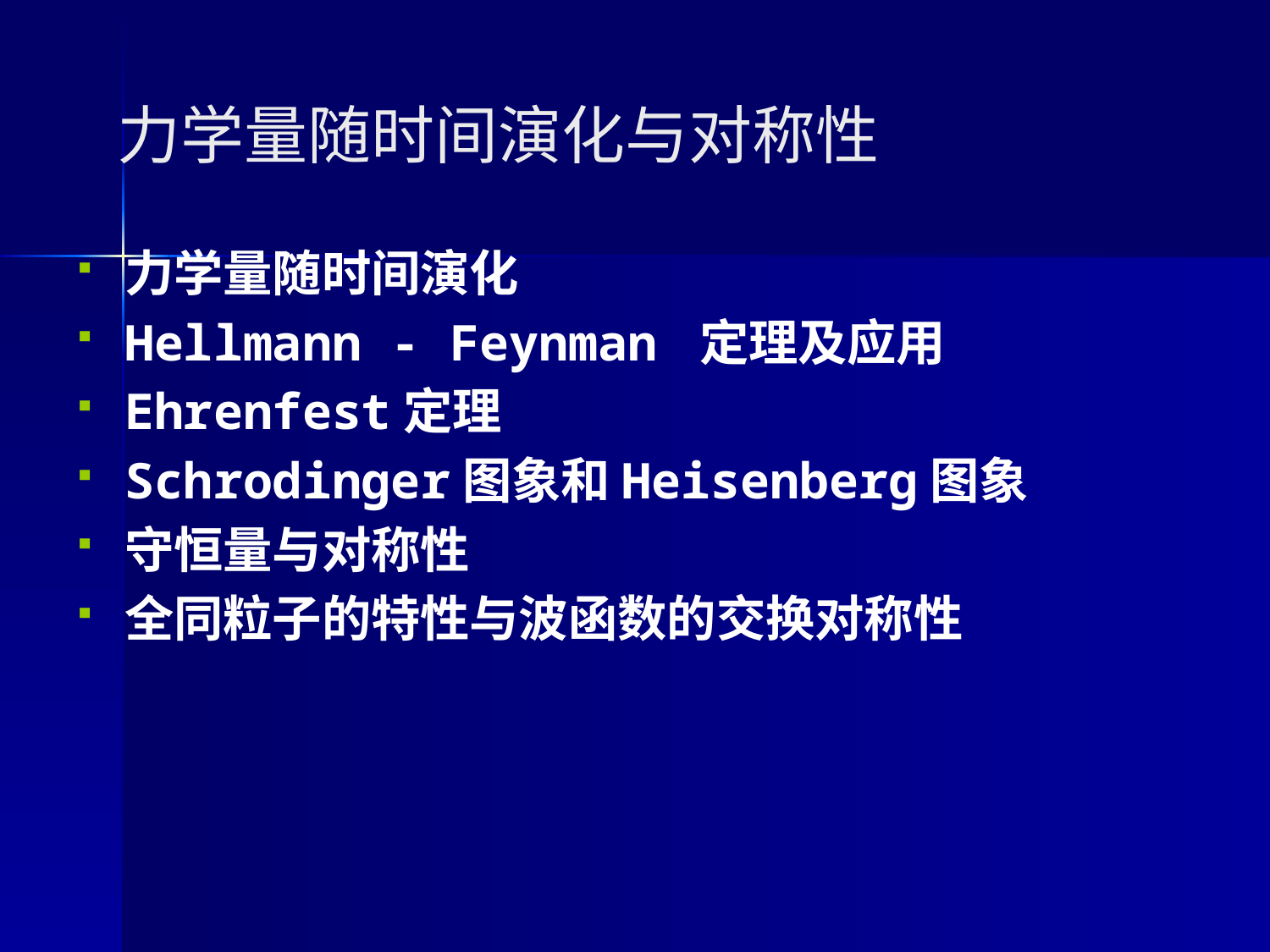

力学量随时间演化与对称性
力学量随时间演化
Hellmann - Feynman 定理及应用
Ehrenfest定理
Schrodinger图象和Heisenberg图象
守恒量与对称性
全同粒子的特性与波函数的交换对称性
2